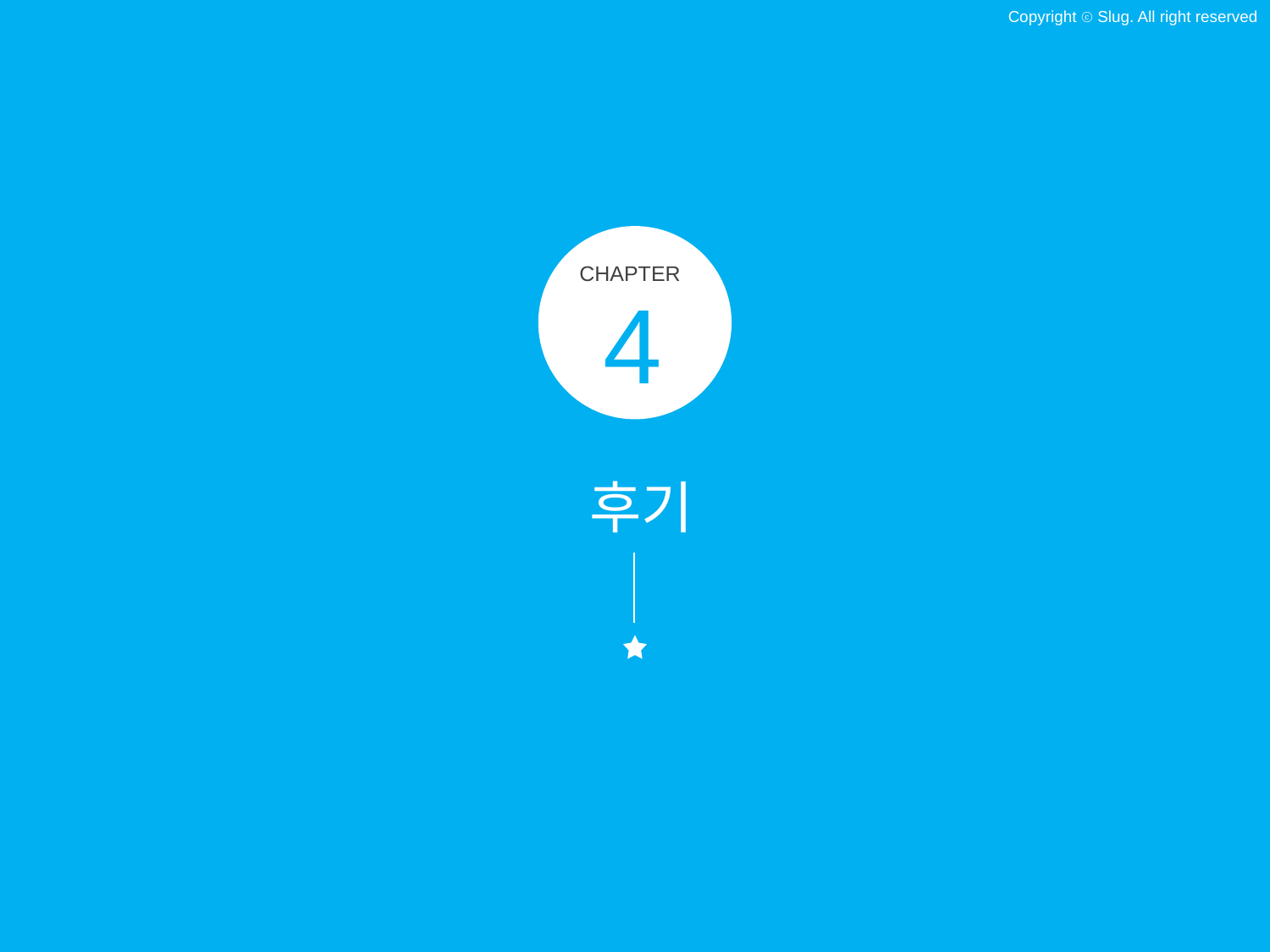

Copyright ⓒ Slug. All right reserved

CHAPTER
4
후기